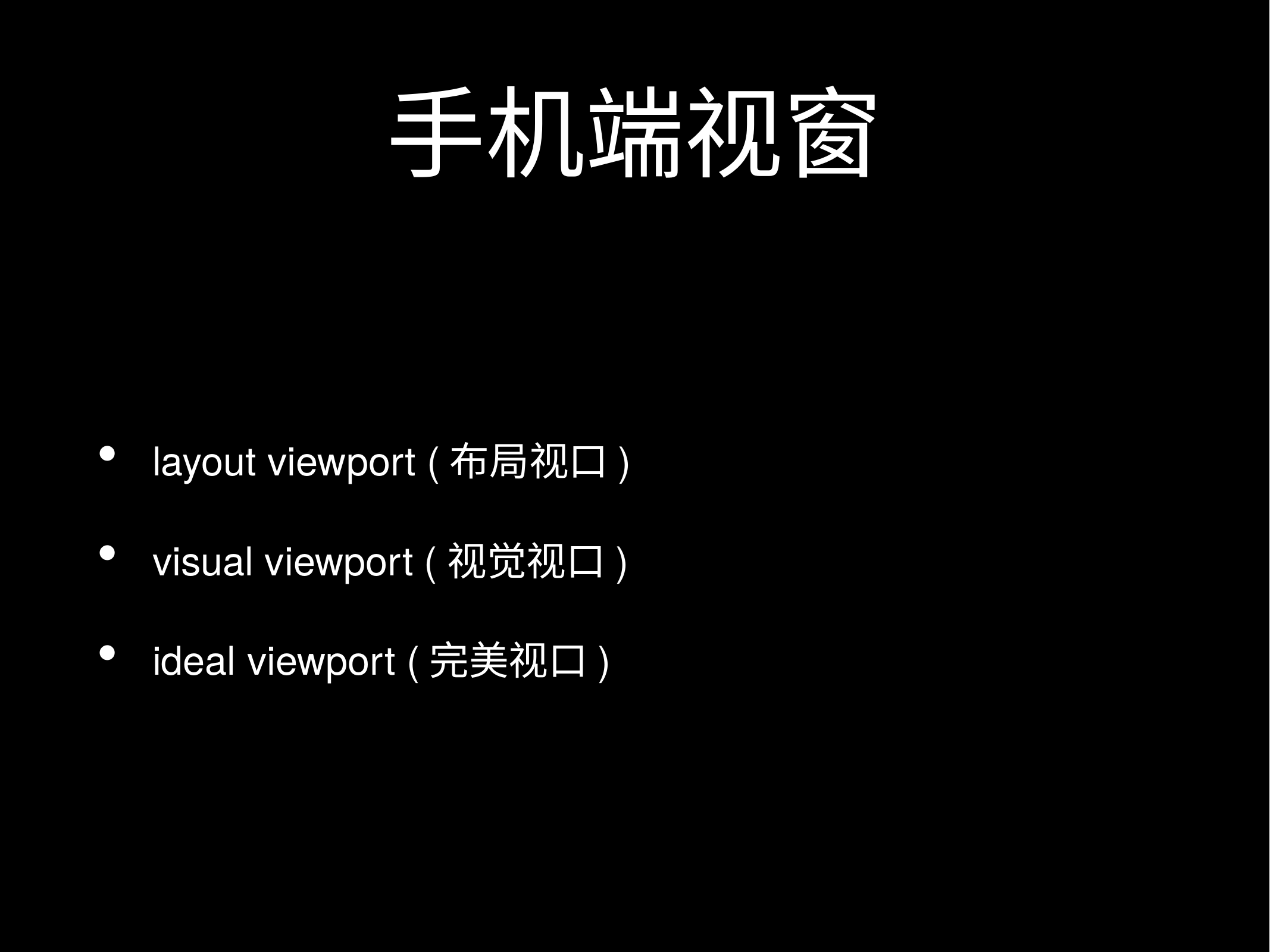

# 手机端视窗
 layout viewport (布局视口)
 visual viewport (视觉视口)
 ideal viewport (完美视口)